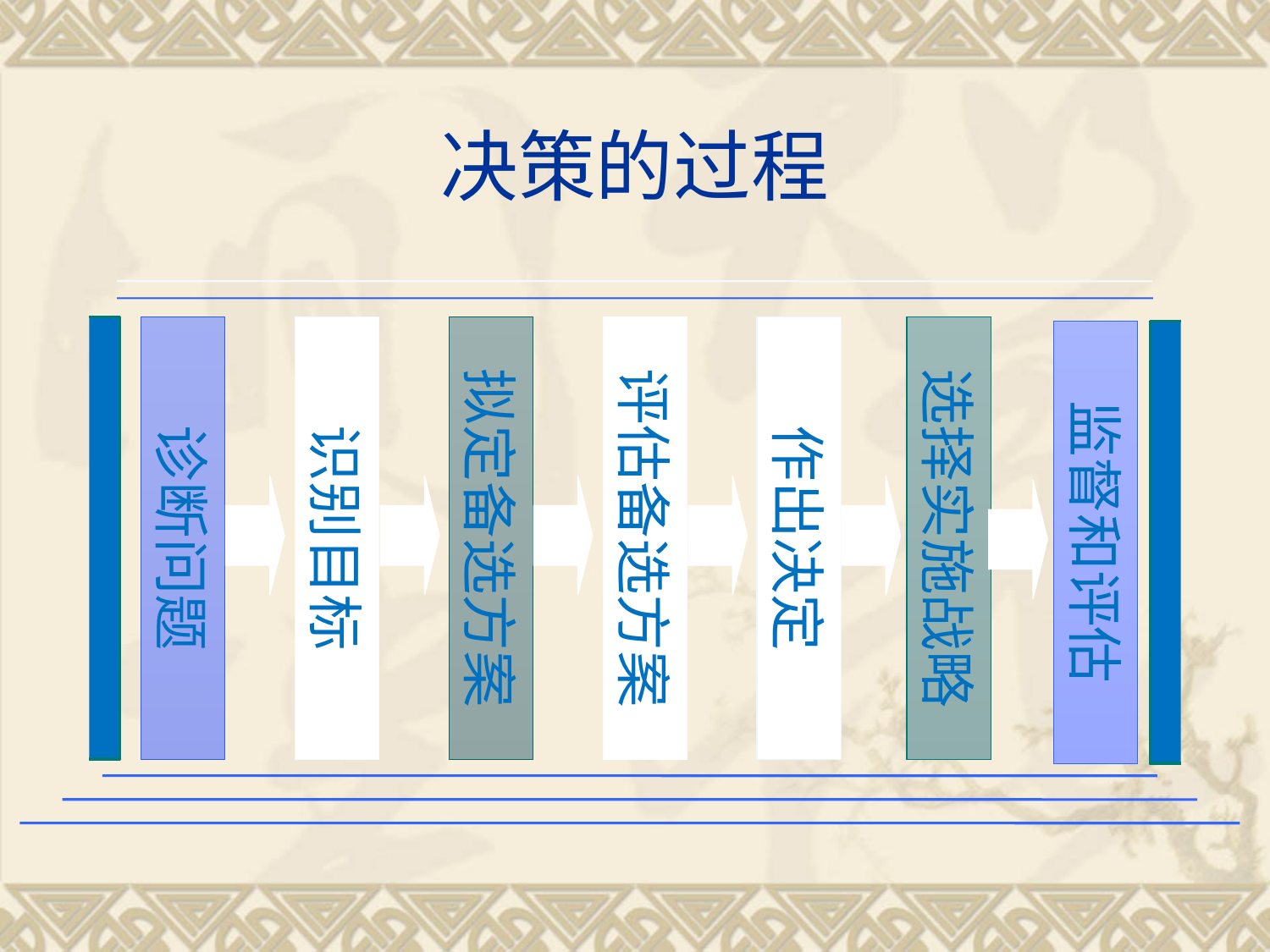

# 决策的过程

诊断问题
识别目标
拟定备选方案
评估备选方案
作出决定
选择实施战略
监督和评估